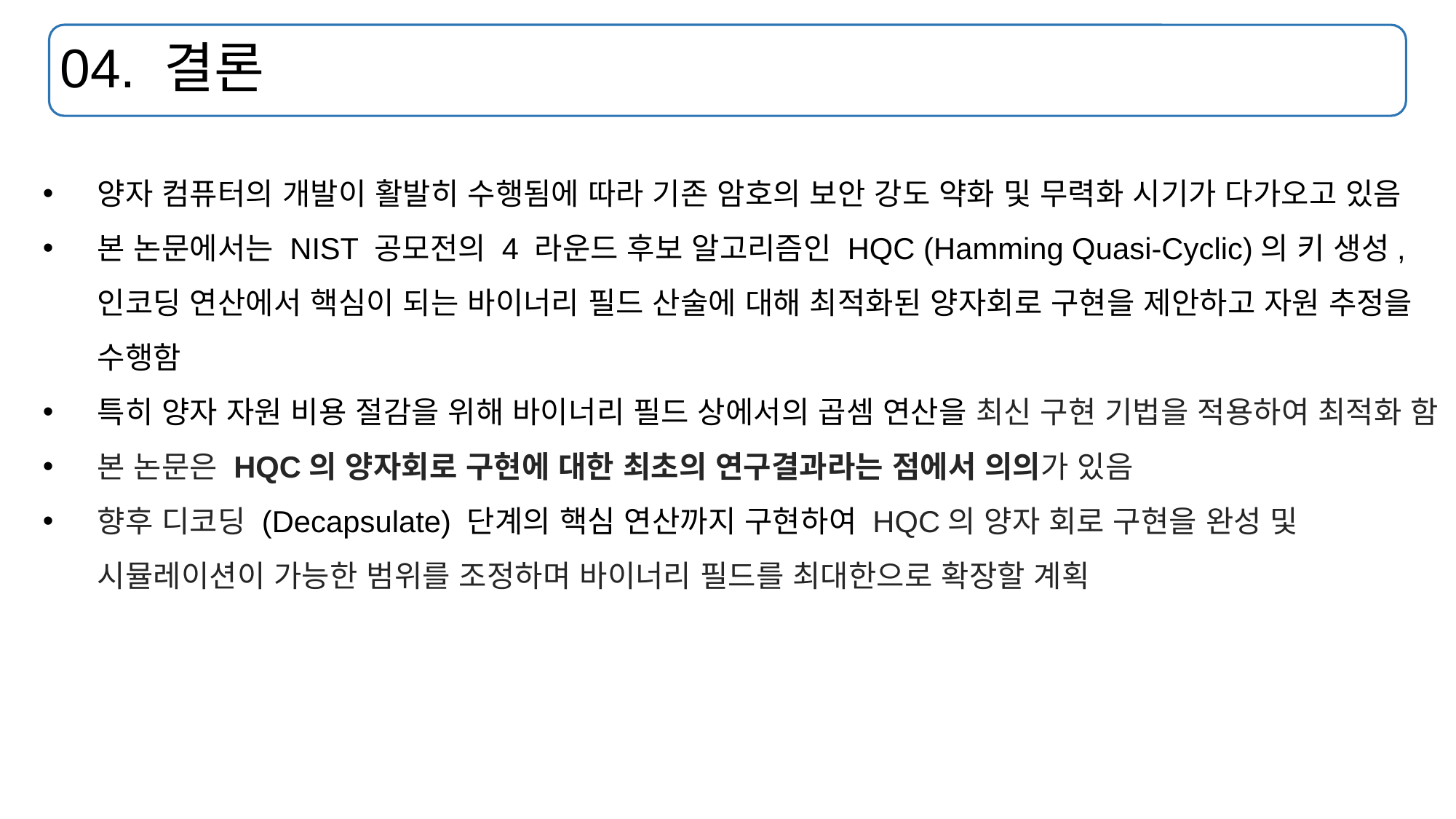

# 04. 결론
양자 컴퓨터의 개발이 활발히 수행됨에 따라 기존 암호의 보안 강도 약화 및 무력화 시기가 다가오고 있음
본 논문에서는 NIST 공모전의 4 라운드 후보 알고리즘인 HQC (Hamming Quasi-Cyclic)의 키 생성, 인코딩 연산에서 핵심이 되는 바이너리 필드 산술에 대해 최적화된 양자회로 구현을 제안하고 자원 추정을 수행함
특히 양자 자원 비용 절감을 위해 바이너리 필드 상에서의 곱셈 연산을 최신 구현 기법을 적용하여 최적화 함
본 논문은 HQC의 양자회로 구현에 대한 최초의 연구결과라는 점에서 의의가 있음
향후 디코딩 (Decapsulate) 단계의 핵심 연산까지 구현하여 HQC의 양자 회로 구현을 완성 및 시뮬레이션이 가능한 범위를 조정하며 바이너리 필드를 최대한으로 확장할 계획